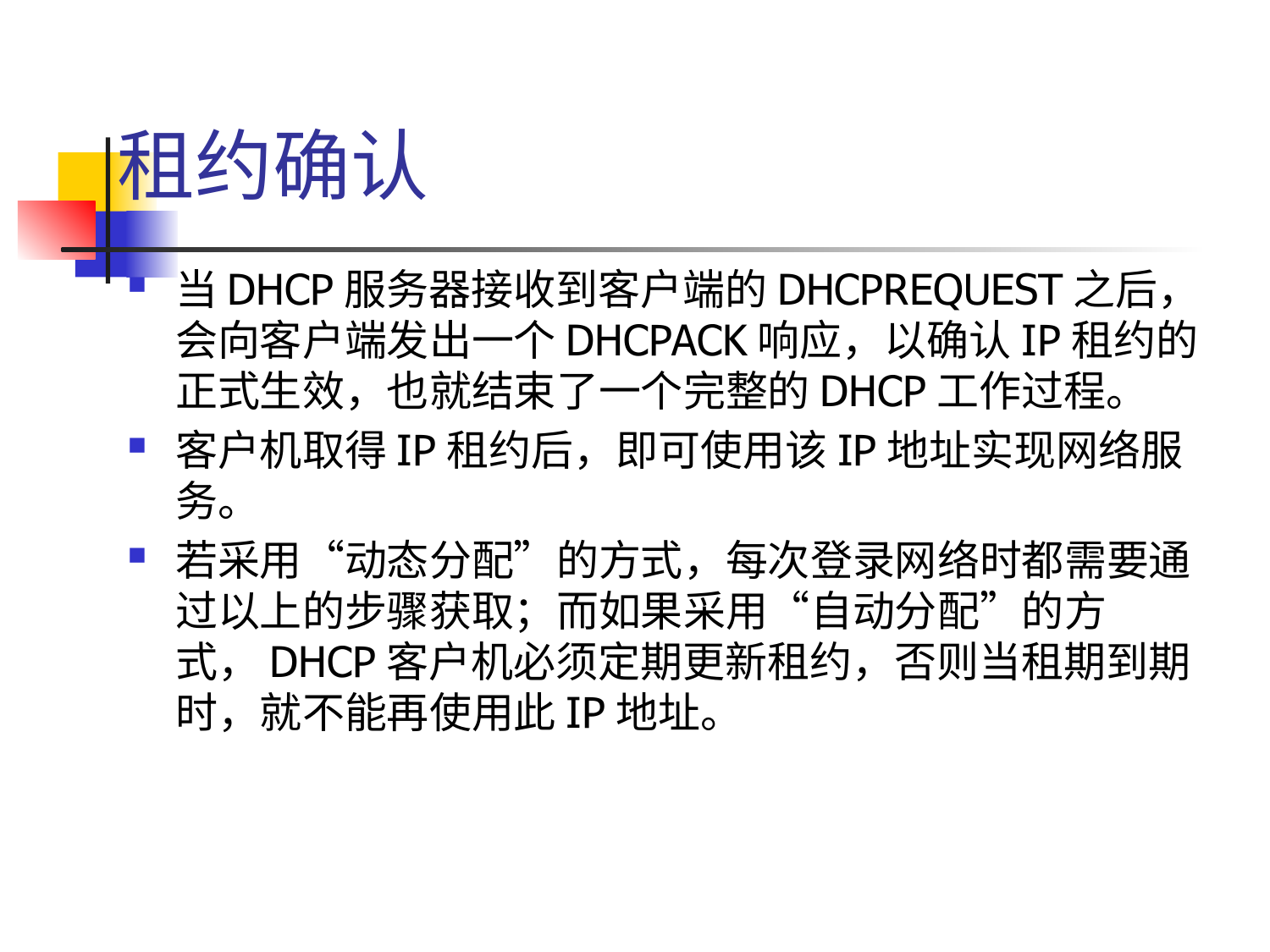

# 租约确认
当DHCP服务器接收到客户端的DHCPREQUEST之后，会向客户端发出一个DHCPACK响应，以确认IP租约的正式生效，也就结束了一个完整的DHCP工作过程。
客户机取得IP租约后，即可使用该IP地址实现网络服务。
若采用“动态分配”的方式，每次登录网络时都需要通过以上的步骤获取；而如果采用“自动分配”的方式，DHCP客户机必须定期更新租约，否则当租期到期时，就不能再使用此IP地址。